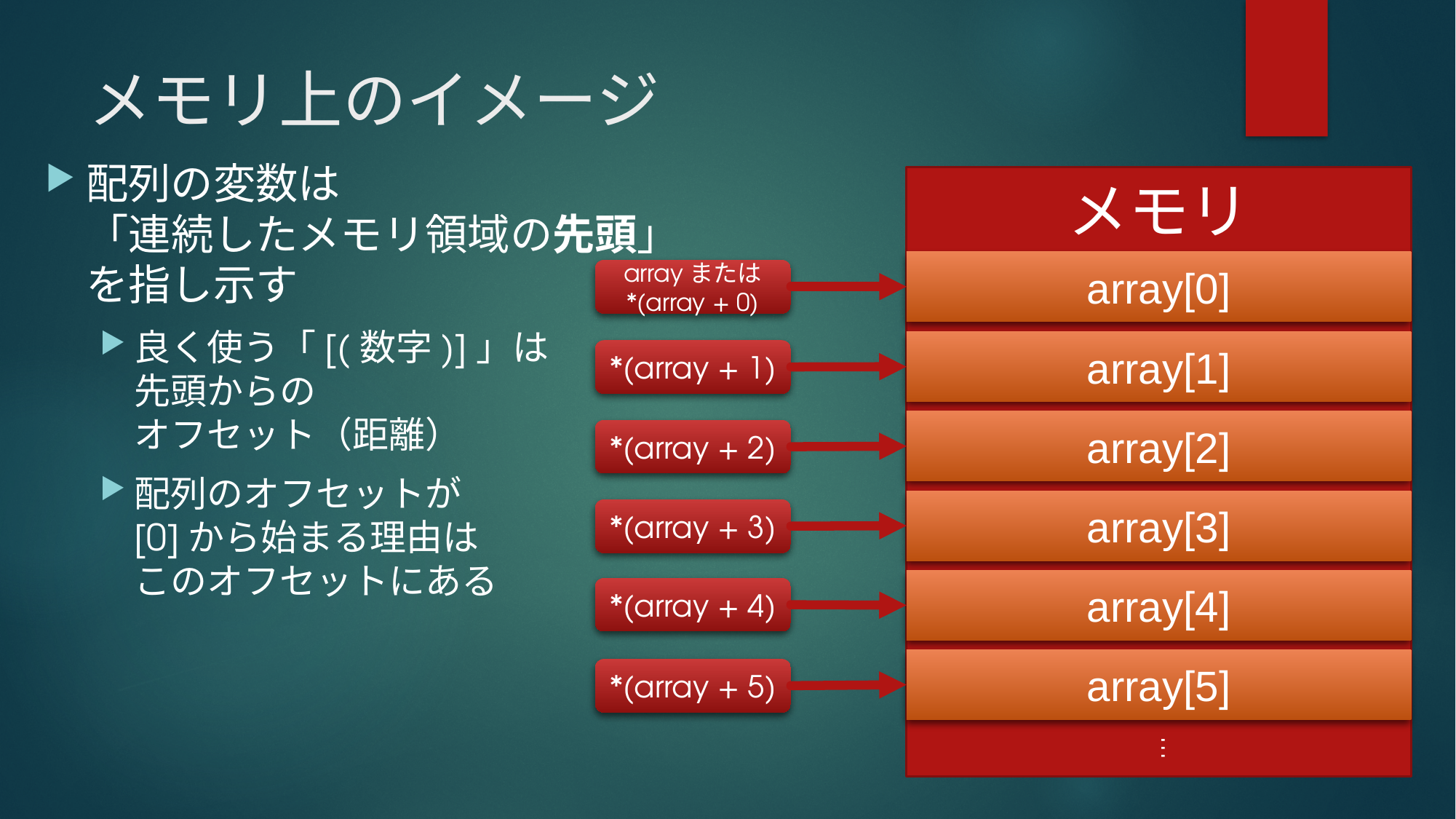

# メモリ上のイメージ
配列の変数は
「連続したメモリ領域の先頭」
を指し示す
良く使う「[(数字)]」は
先頭からの
オフセット（距離）
配列のオフセットが
[0]から始まる理由は
このオフセットにある
メモリ
array[0]
arrayまたは
*(array + 0)
array[1]
*(array + 1)
array[2]
*(array + 2)
array[3]
*(array + 3)
array[4]
*(array + 4)
array[5]
*(array + 5)
…